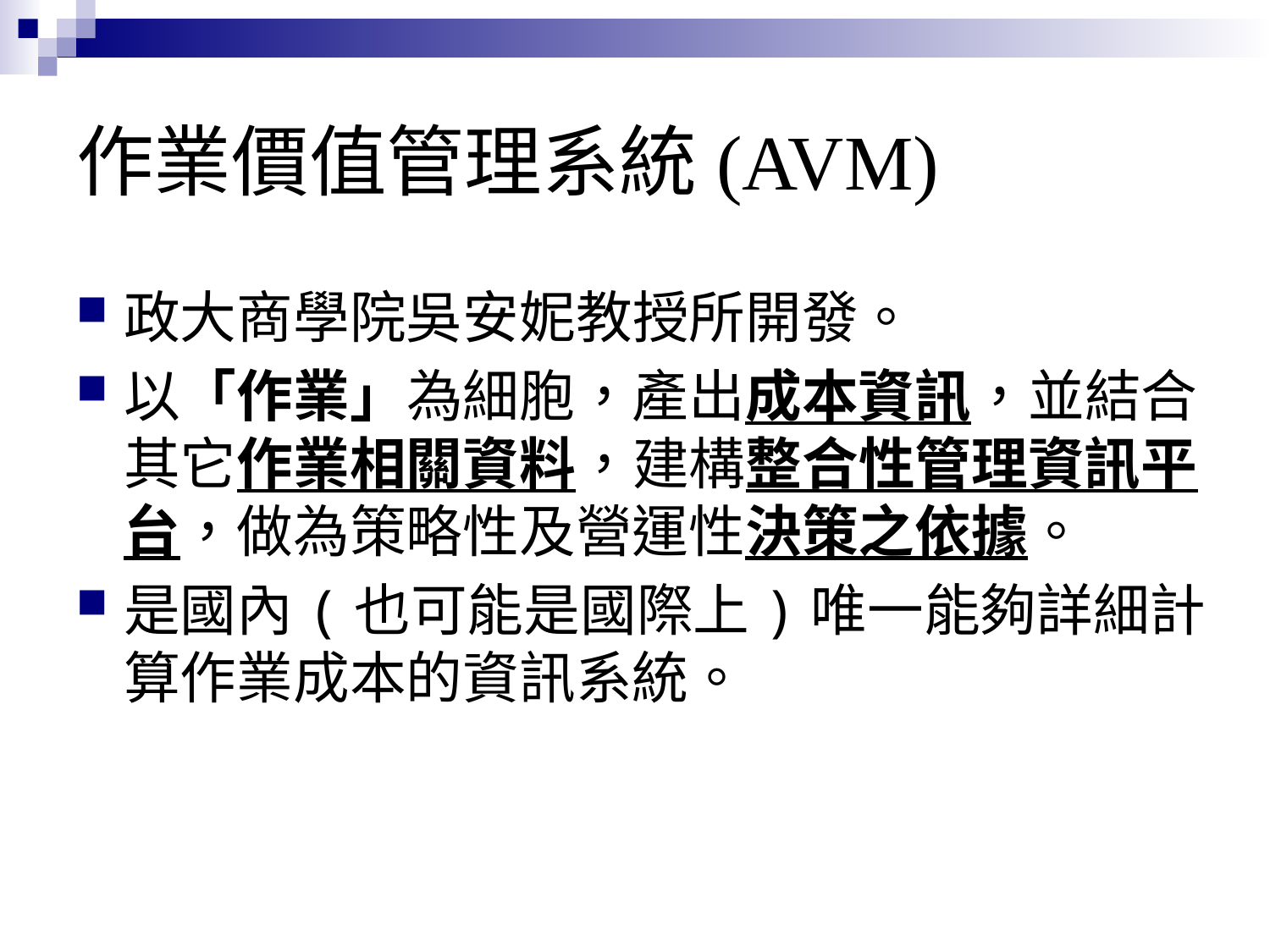

# 作業價值管理系統(AVM)
政大商學院吳安妮教授所開發。
以「作業」為細胞，產出成本資訊，並結合其它作業相關資料，建構整合性管理資訊平台，做為策略性及營運性決策之依據。
是國內(也可能是國際上)唯一能夠詳細計算作業成本的資訊系統。